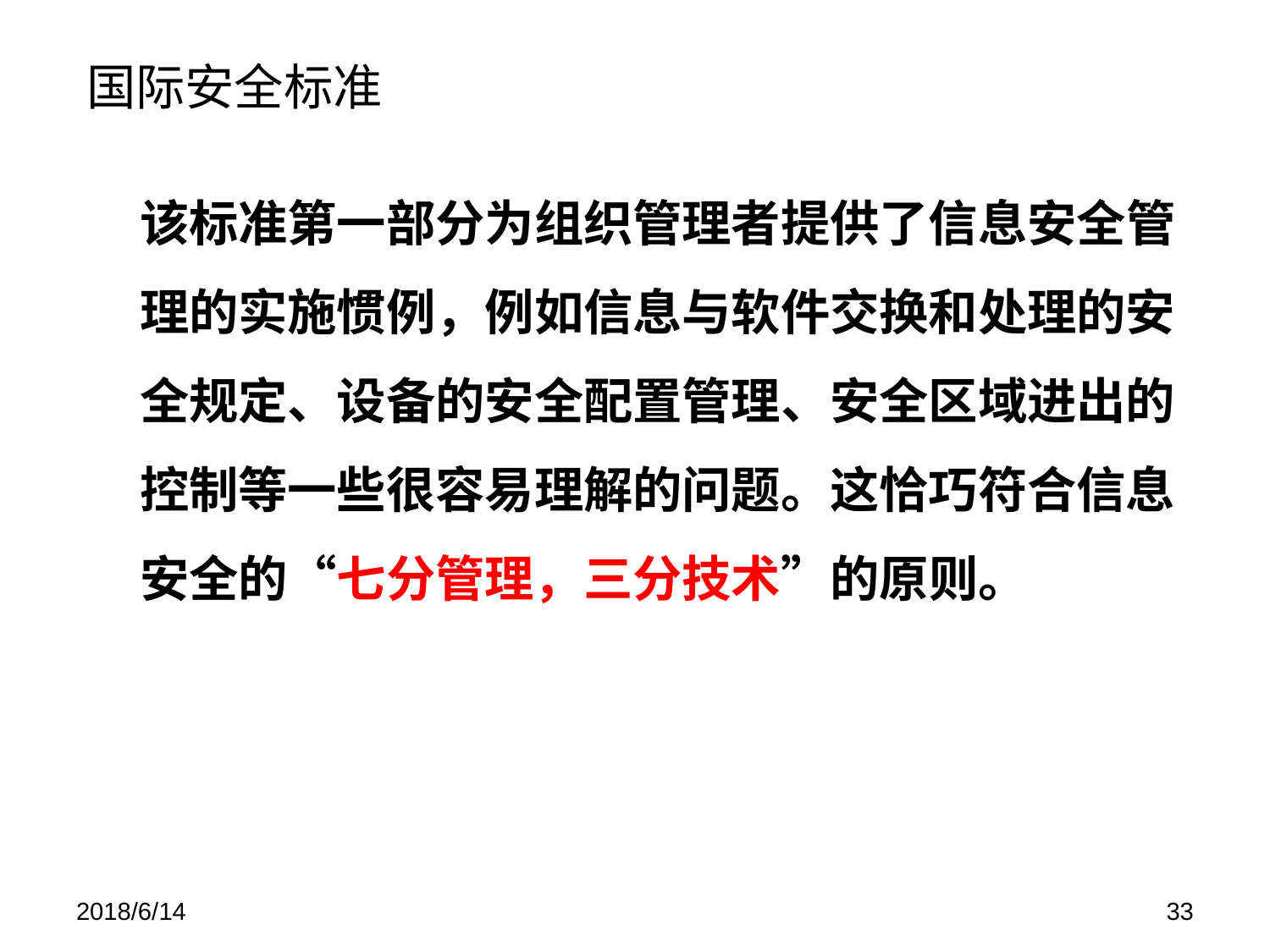

# 国际安全标准
该标准第一部分为组织管理者提供了信息安全管理的实施惯例，例如信息与软件交换和处理的安全规定、设备的安全配置管理、安全区域进出的控制等一些很容易理解的问题。这恰巧符合信息安全的“七分管理，三分技术”的原则。

2018/6/14
33